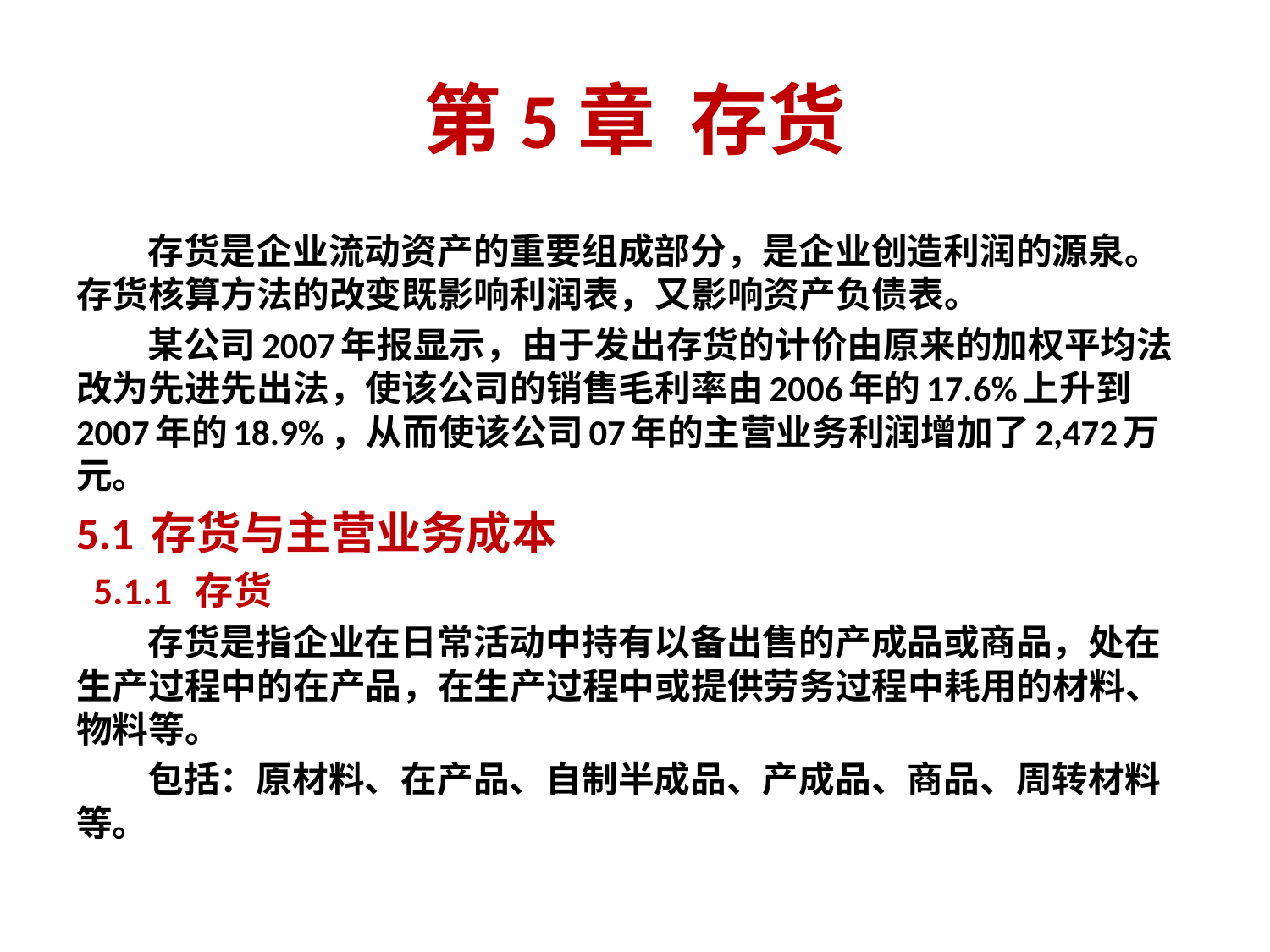

# 第5章  存货
        存货是企业流动资产的重要组成部分，是企业创造利润的源泉。存货核算方法的改变既影响利润表，又影响资产负债表。
        某公司2007年报显示，由于发出存货的计价由原来的加权平均法改为先进先出法，使该公司的销售毛利率由2006年的17.6%上升到2007年的18.9%，从而使该公司07年的主营业务利润增加了2,472万元。
5.1 存货与主营业务成本
  5.1.1  存货
        存货是指企业在日常活动中持有以备出售的产成品或商品，处在生产过程中的在产品，在生产过程中或提供劳务过程中耗用的材料、物料等。
        包括：原材料、在产品、自制半成品、产成品、商品、周转材料等。